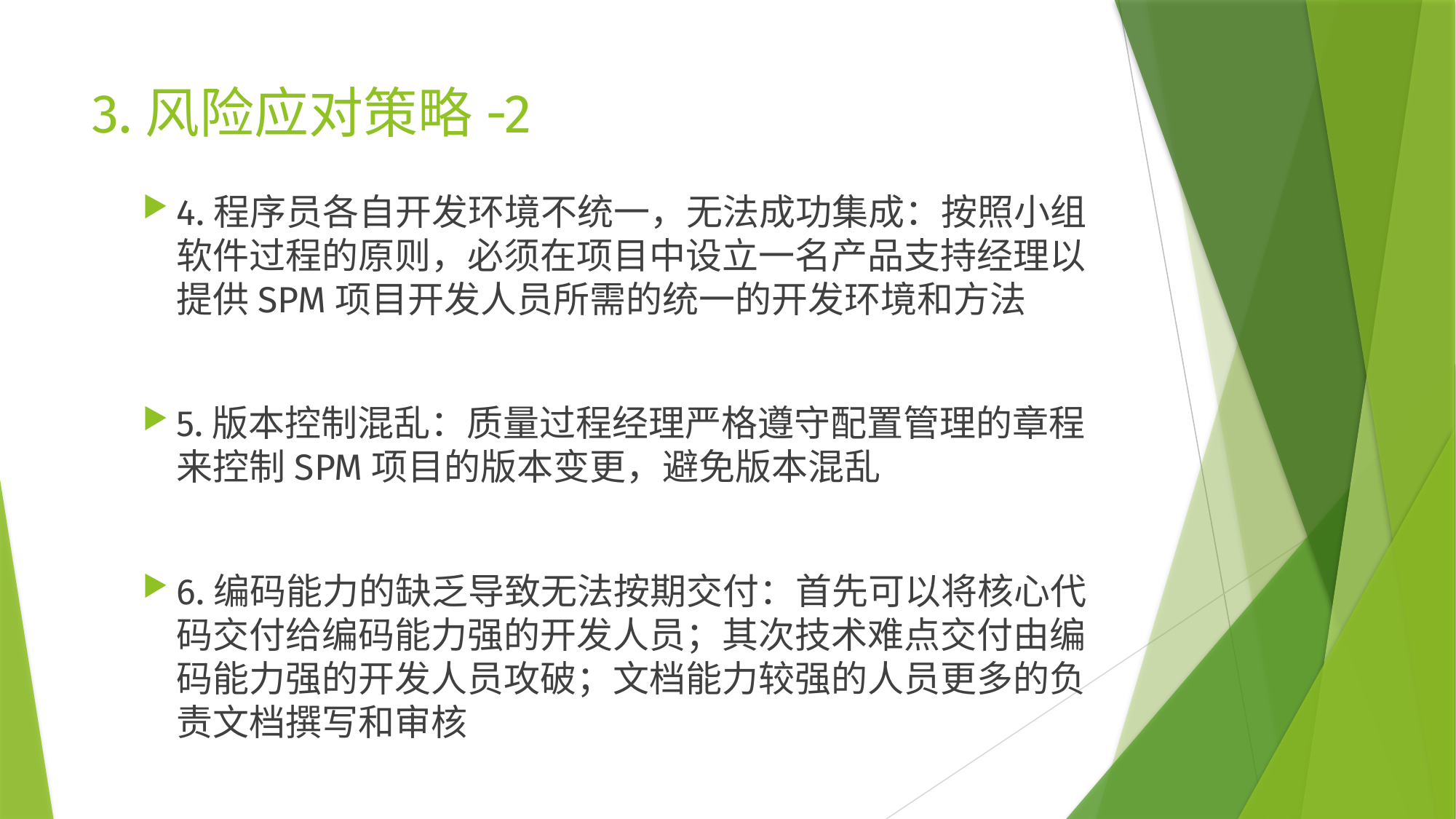

# 3.风险应对策略-2
4.程序员各自开发环境不统一，无法成功集成：按照小组软件过程的原则，必须在项目中设立一名产品支持经理以提供SPM项目开发人员所需的统一的开发环境和方法

5.版本控制混乱：质量过程经理严格遵守配置管理的章程来控制SPM项目的版本变更，避免版本混乱

6.编码能力的缺乏导致无法按期交付：首先可以将核心代码交付给编码能力强的开发人员；其次技术难点交付由编码能力强的开发人员攻破；文档能力较强的人员更多的负责文档撰写和审核